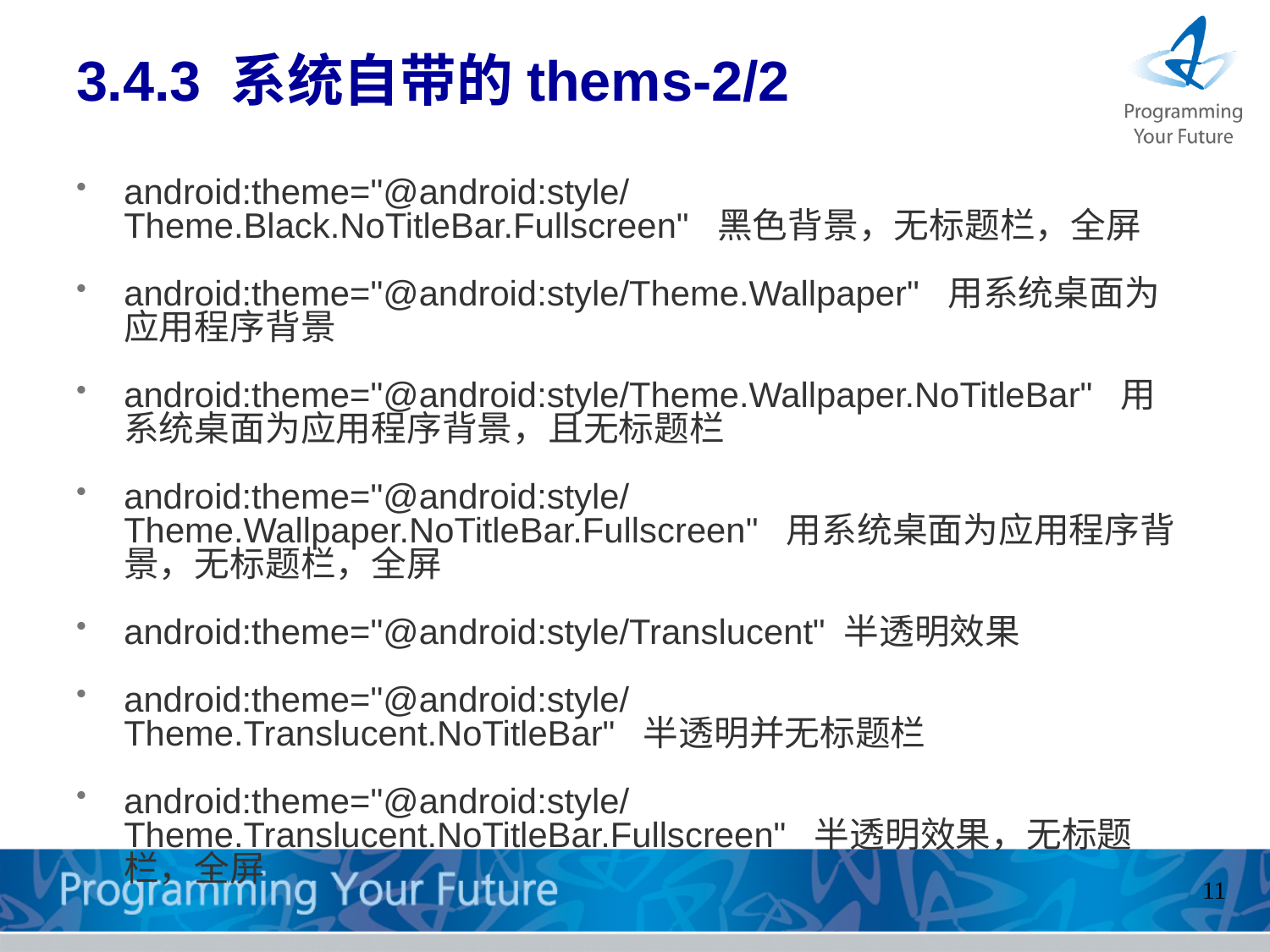

# 3.4.3 系统自带的thems-2/2

android:theme="@android:style/Theme.Black.NoTitleBar.Fullscreen"  黑色背景，无标题栏，全屏

android:theme="@android:style/Theme.Wallpaper"  用系统桌面为应用程序背景

android:theme="@android:style/Theme.Wallpaper.NoTitleBar"  用系统桌面为应用程序背景，且无标题栏

android:theme="@android:style/Theme.Wallpaper.NoTitleBar.Fullscreen"  用系统桌面为应用程序背景，无标题栏，全屏

android:theme="@android:style/Translucent" 半透明效果

android:theme="@android:style/Theme.Translucent.NoTitleBar"  半透明并无标题栏

android:theme="@android:style/Theme.Translucent.NoTitleBar.Fullscreen"  半透明效果，无标题栏，全屏